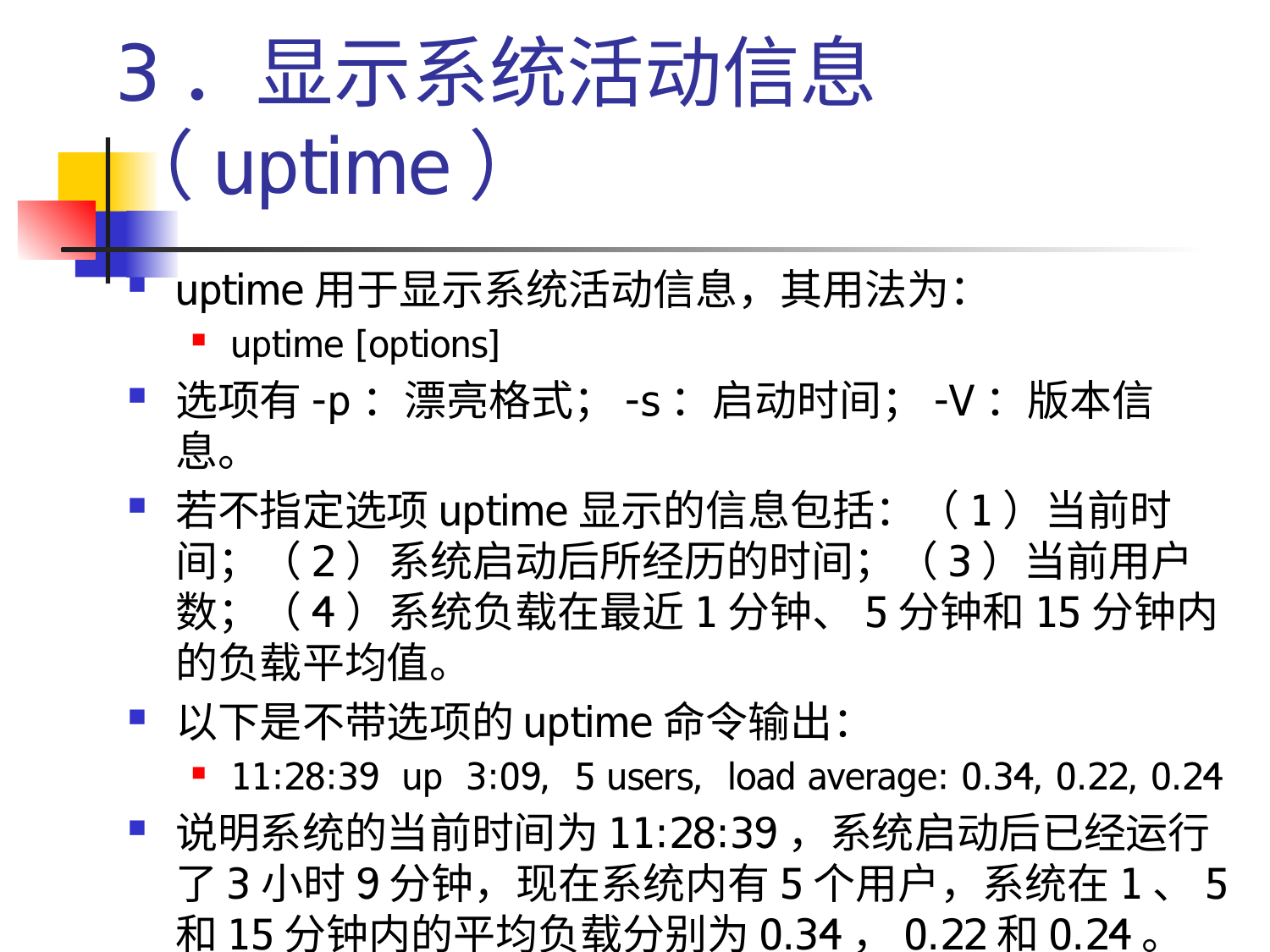

# 3．显示系统活动信息（uptime）
uptime用于显示系统活动信息，其用法为：
uptime [options]
选项有-p：漂亮格式；-s：启动时间；-V：版本信息。
若不指定选项uptime显示的信息包括：（1）当前时间；（2）系统启动后所经历的时间；（3）当前用户数；（4）系统负载在最近1分钟、5分钟和15分钟内的负载平均值。
以下是不带选项的uptime命令输出：
11:28:39  up  3:09,  5 users,  load average: 0.34, 0.22, 0.24
说明系统的当前时间为11:28:39，系统启动后已经运行了3小时9分钟，现在系统内有5个用户，系统在1、5和15分钟内的平均负载分别为0.34，0.22和0.24。